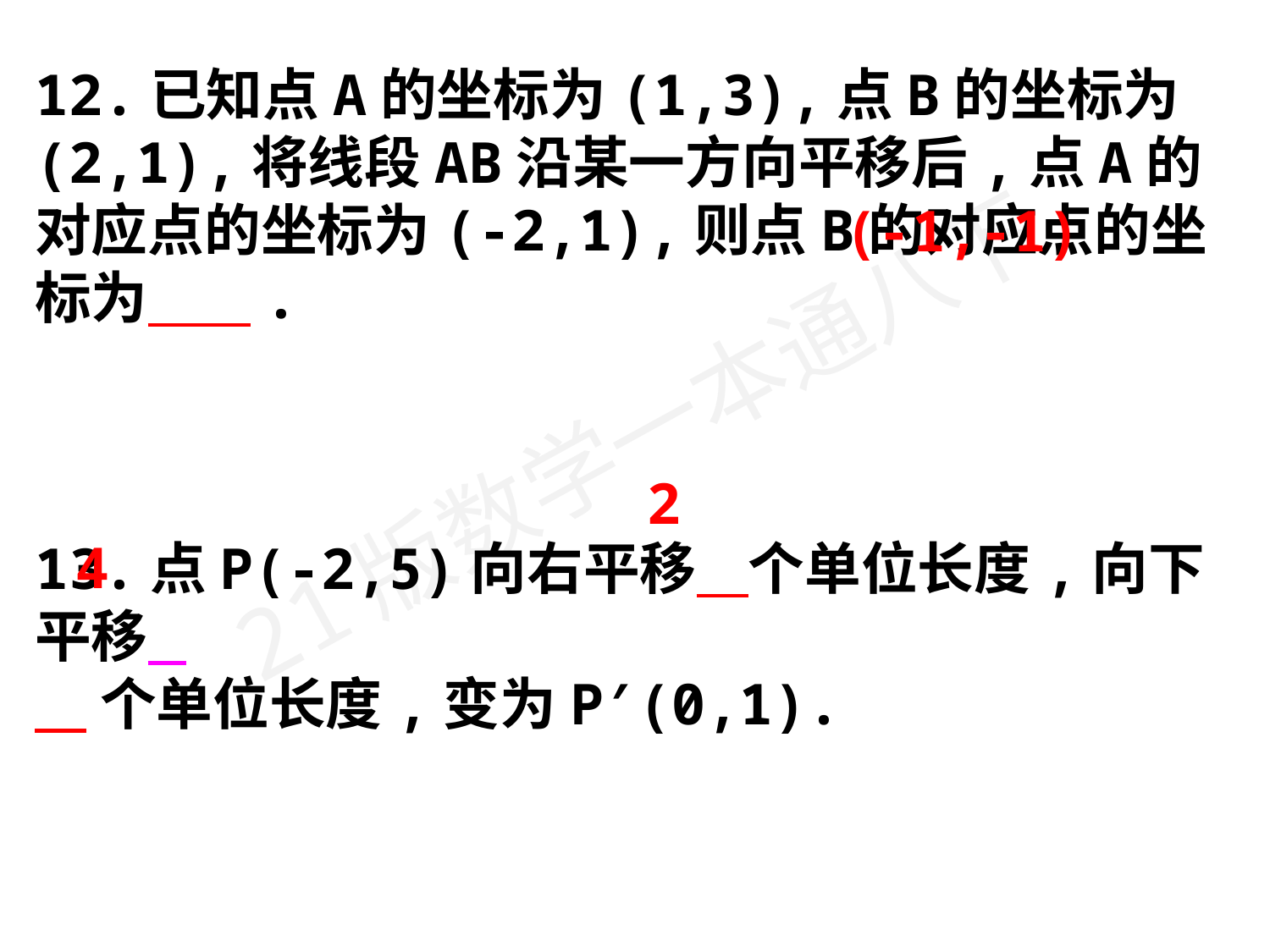

12.已知点A的坐标为(1,3),点B的坐标为(2,1),将线段AB沿某一方向平移后,点A的对应点的坐标为(-2,1),则点B的对应点的坐标为        .

13.点P(-2,5)向右平移    个单位长度,向下平移
    个单位长度,变为P′(0,1).
(-1,-1)
2
4